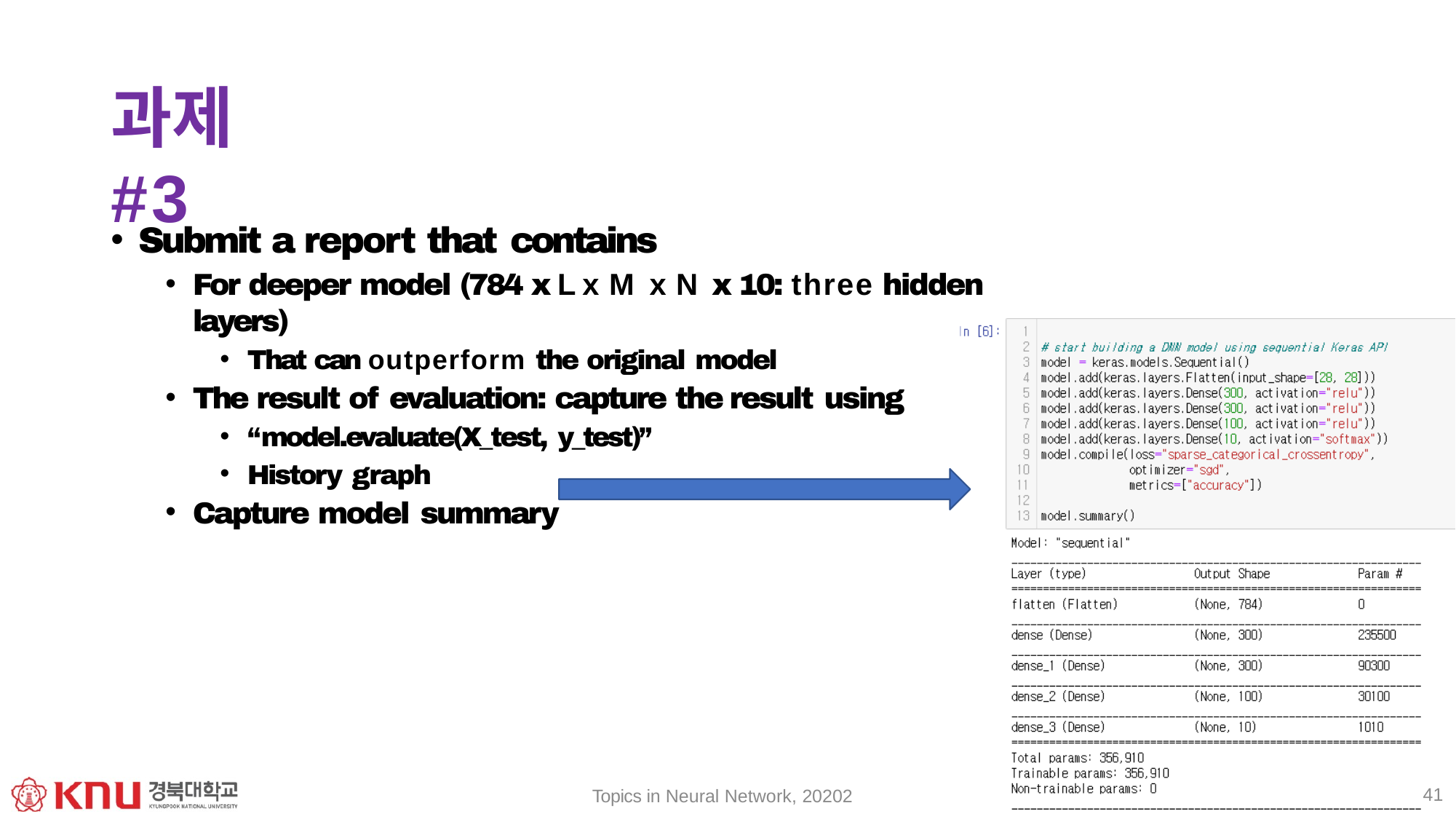

# 과제 #3
Submit a report that contains
For deeper model (784 x L x M x N x 10: three hidden layers)
That can outperform the original model
The result of evaluation: capture the result using
“model.evaluate(X_test, y_test)”
History graph
Capture model summary

41
Topics in Neural Network, 20202